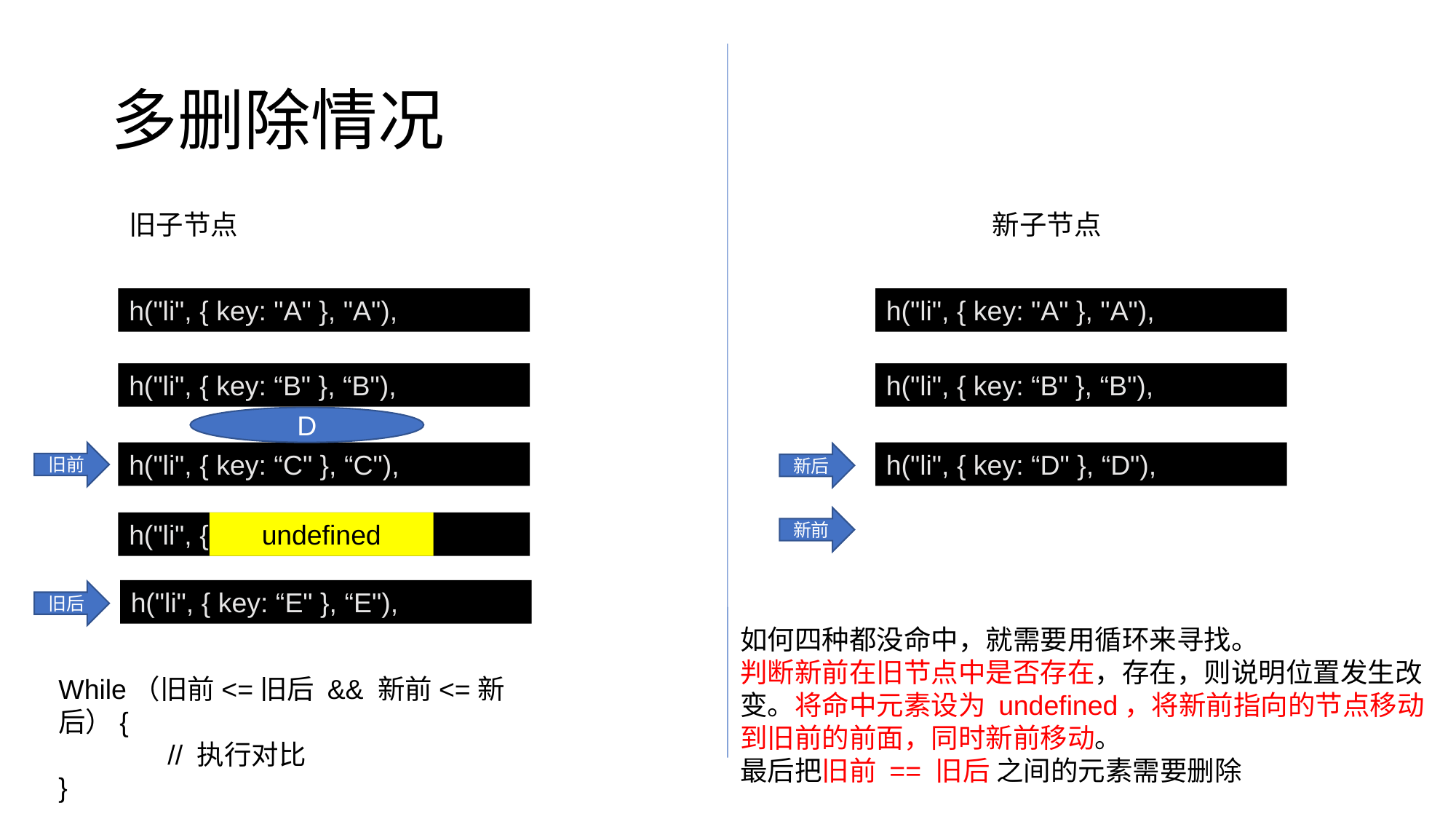

# 多删除情况
旧子节点
新子节点
h("li", { key: "A" }, "A"),
h("li", { key: "A" }, "A"),
h("li", { key: “B" }, “B"),
h("li", { key: “B" }, “B"),
D
旧前
h("li", { key: “C" }, “C"),
h("li", { key: “D" }, “D"),
新后
新前
undefined
h("li", { key: “D" }, “D"),
h("li", { key: “E" }, “E"),
旧后
如何四种都没命中，就需要用循环来寻找。
判断新前在旧节点中是否存在，存在，则说明位置发生改变。将命中元素设为 undefined，将新前指向的节点移动到旧前的前面，同时新前移动。
最后把旧前 == 旧后 之间的元素需要删除
While（旧前<=旧后 && 新前<=新后）{
	// 执行对比
}